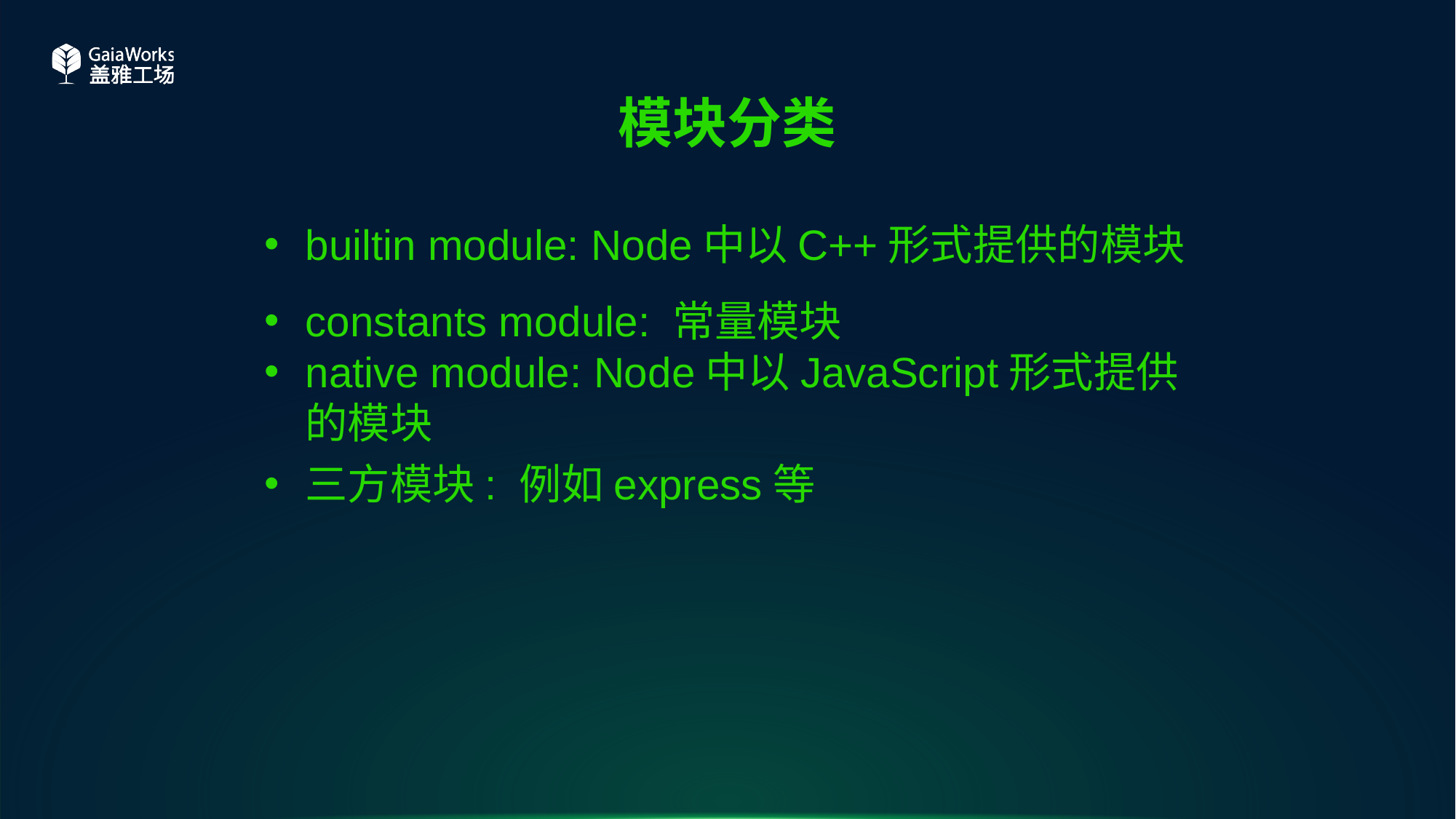

# 模块分类
builtin module: Node中以C++形式提供的模块
constants module: 常量模块
native module: Node中以JavaScript形式提供的模块
三方模块: 例如express等